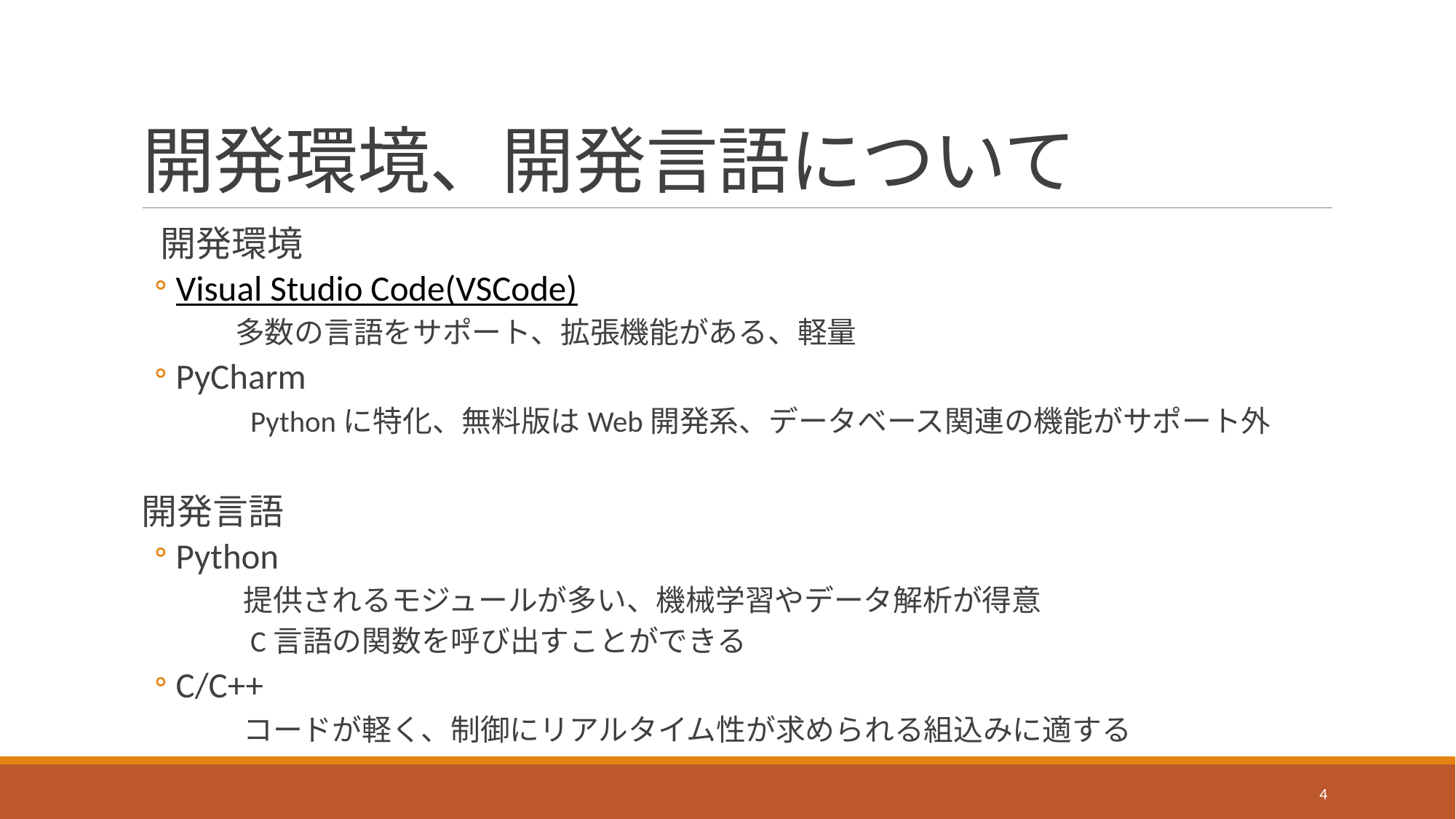

# 開発環境、開発言語について
　開発環境
Visual Studio Code(VSCode)
　　多数の言語をサポート、拡張機能がある、軽量
PyCharm
　　　Pythonに特化、無料版はWeb開発系、データベース関連の機能がサポート外

開発言語
Python
　　　提供されるモジュールが多い、機械学習やデータ解析が得意
　　　C言語の関数を呼び出すことができる
C/C++
　　　コードが軽く、制御にリアルタイム性が求められる組込みに適する

4